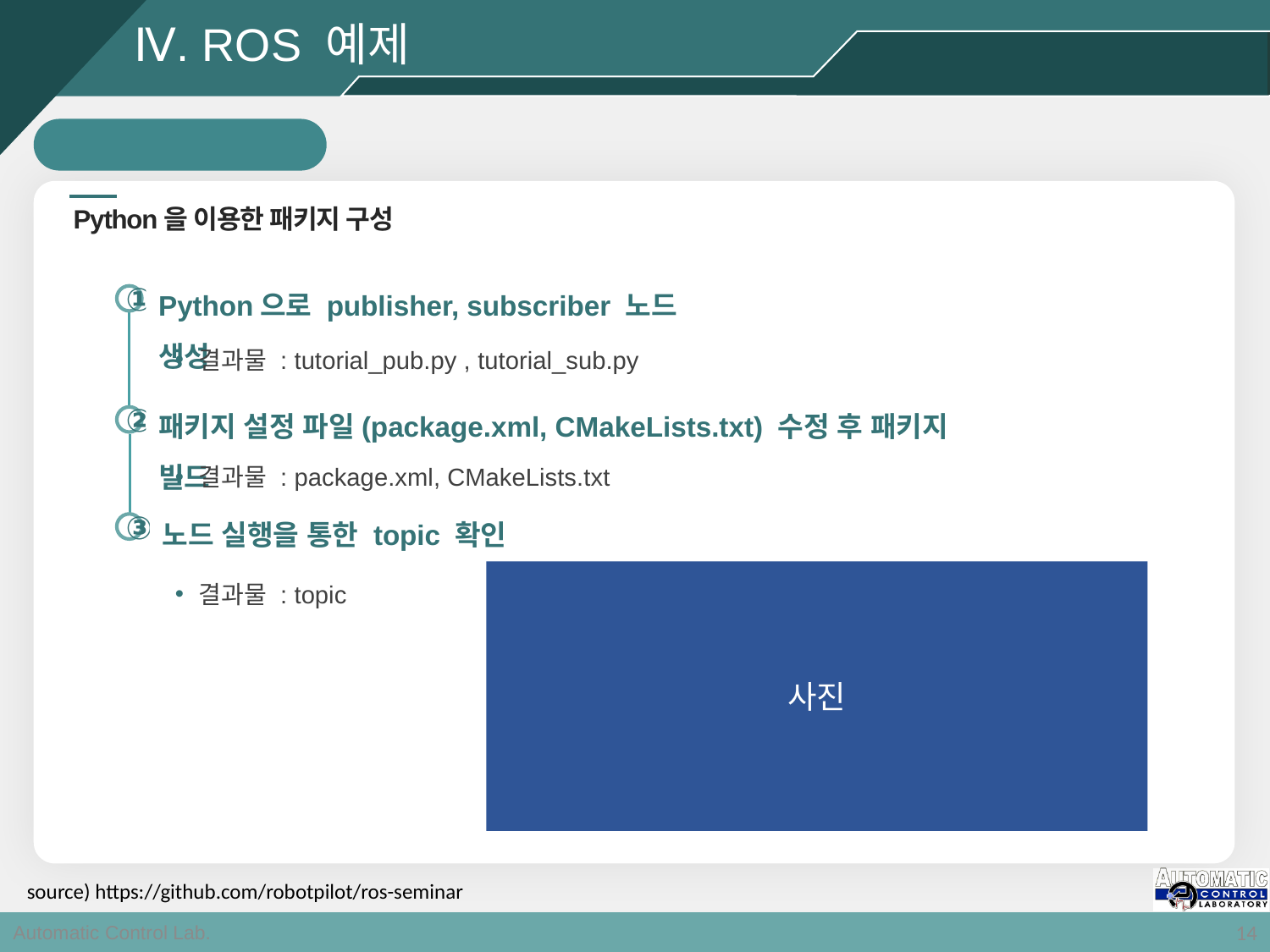

# Ⅳ. ROS 예제
ROS 예제1

Python을 이용한 패키지 구성

Python으로 publisher, subscriber 노드 생성
①

패키지 설정 파일(package.xml, CMakeLists.txt) 수정 후 패키지 빌드
②
노드 실행을 통한 topic 확인
③
결과물 : tutorial_pub.py , tutorial_sub.py
결과물 : package.xml, CMakeLists.txt
사진
결과물 : topic
source) https://github.com/robotpilot/ros-seminar
14
Automatic Control Lab.